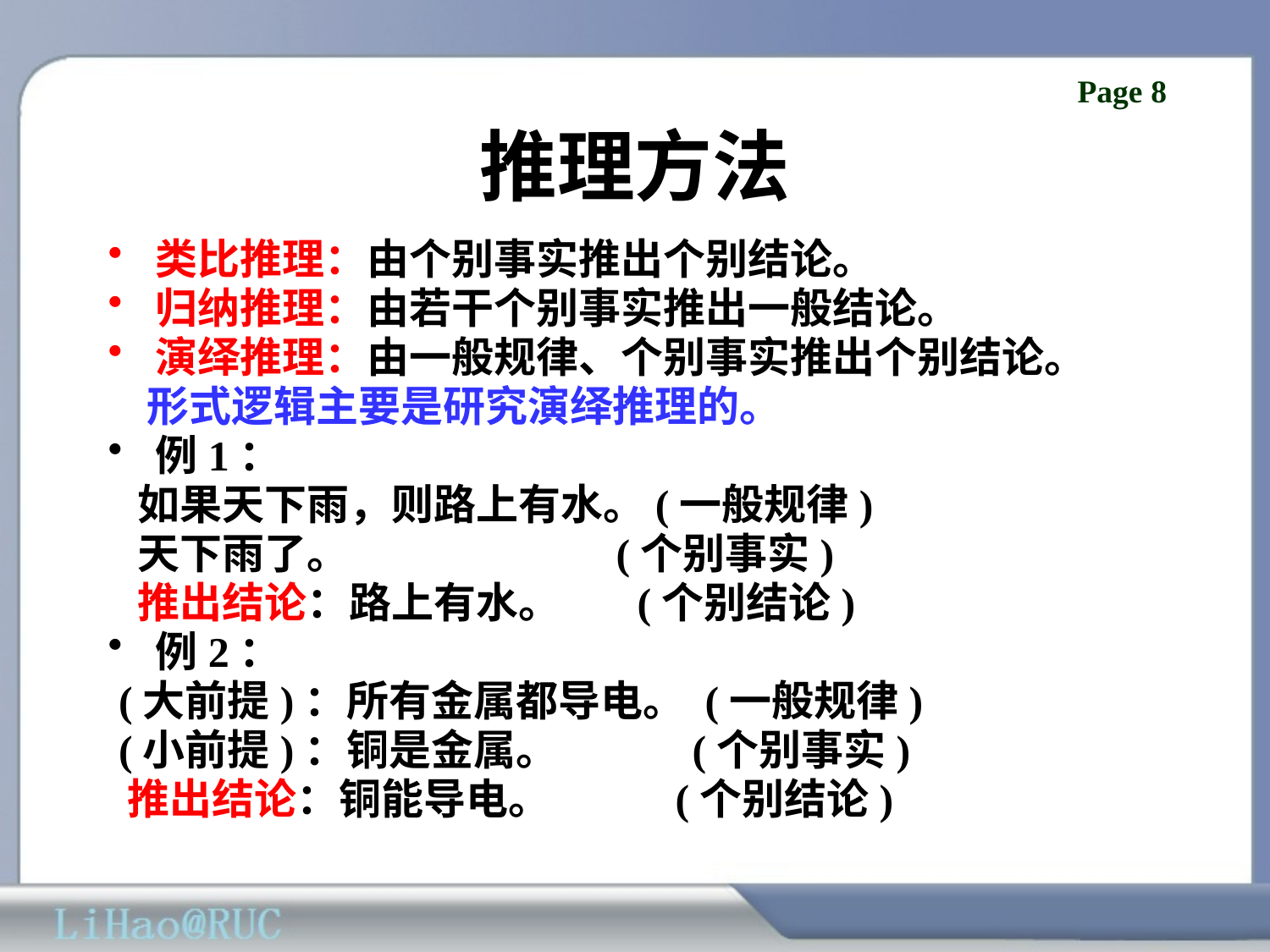

# 推理方法
类比推理：由个别事实推出个别结论。
归纳推理：由若干个别事实推出一般结论。
演绎推理：由一般规律、个别事实推出个别结论。
   形式逻辑主要是研究演绎推理的。
例1：
  如果天下雨，则路上有水。(一般规律)
  天下雨了。                           (个别事实)
  推出结论：路上有水。       (个别结论)
例2：
 (大前提)：所有金属都导电。 (一般规律)
 (小前提)：铜是金属。             (个别事实)
 推出结论：铜能导电。            (个别结论)